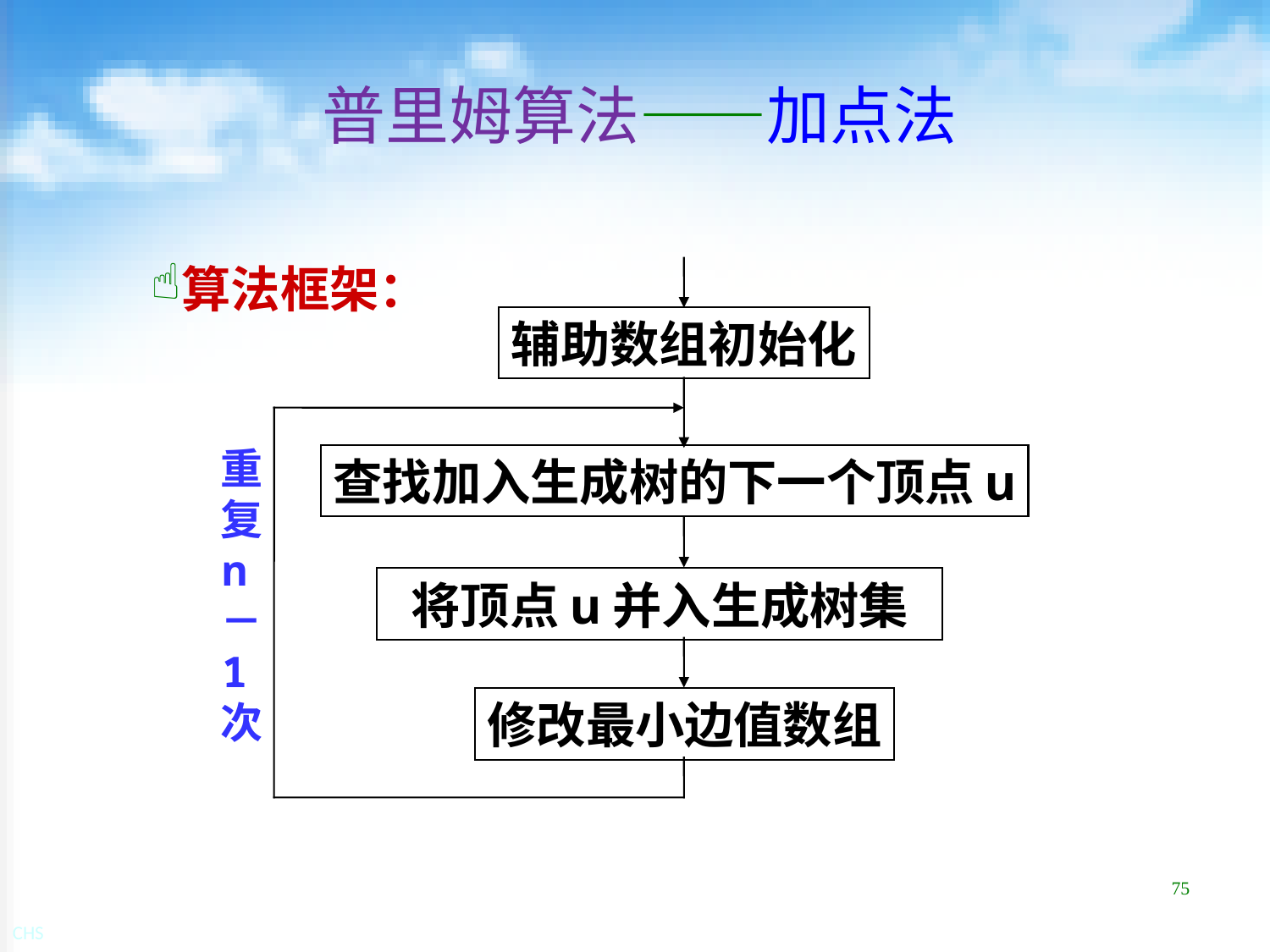

# 普里姆算法——加点法
算法框架：

辅助数组初始化

重复n－1次
查找加入生成树的下一个顶点u

将顶点u并入生成树集

修改最小边值数组

75